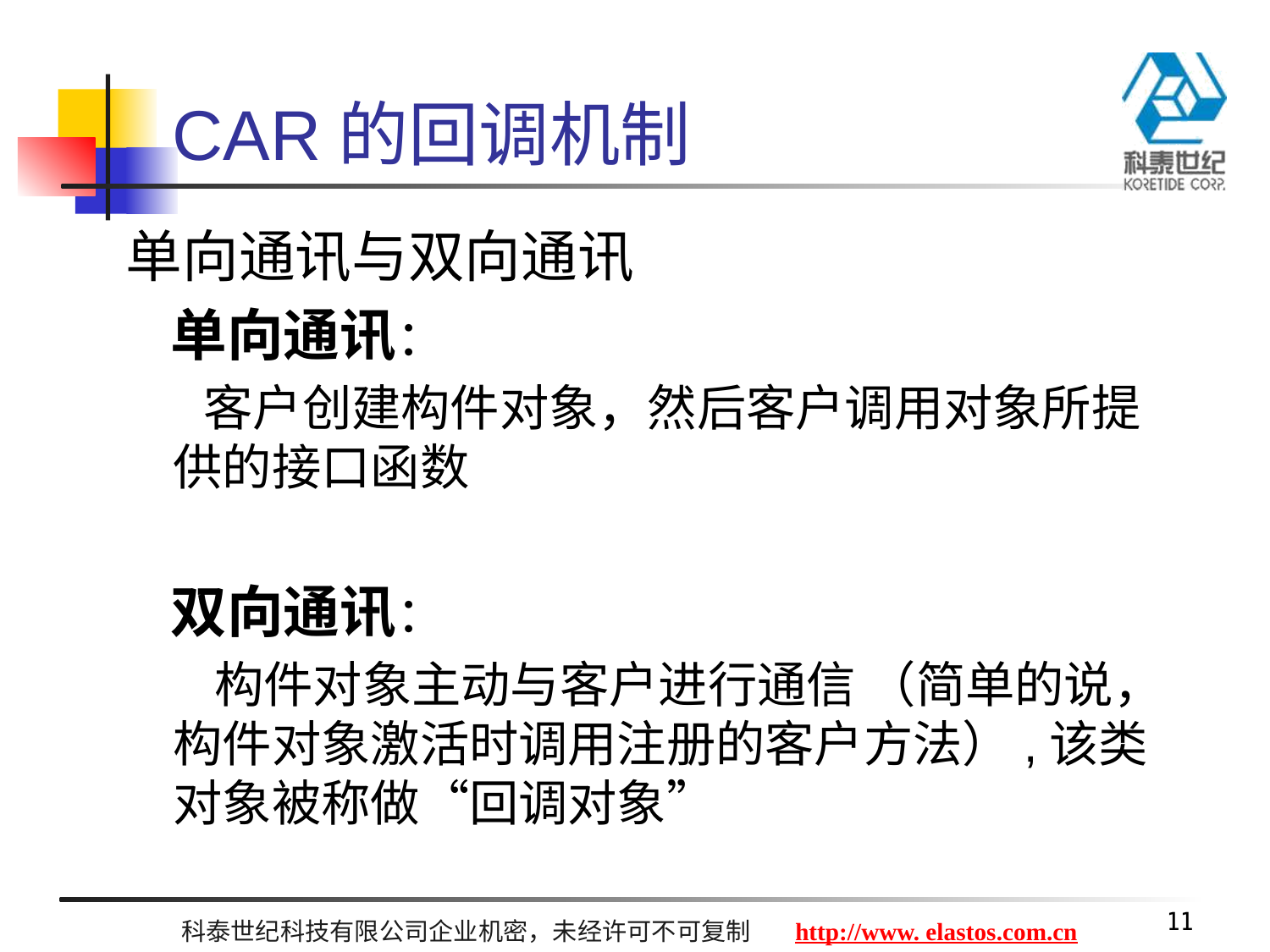

# CAR的回调机制
单向通讯与双向通讯
   单向通讯：
      客户创建构件对象，然后客户调用对象所提供的接口函数

   双向通讯：
       构件对象主动与客户进行通信 （简单的说，构件对象激活时调用注册的客户方法）,该类对象被称做“回调对象”
11